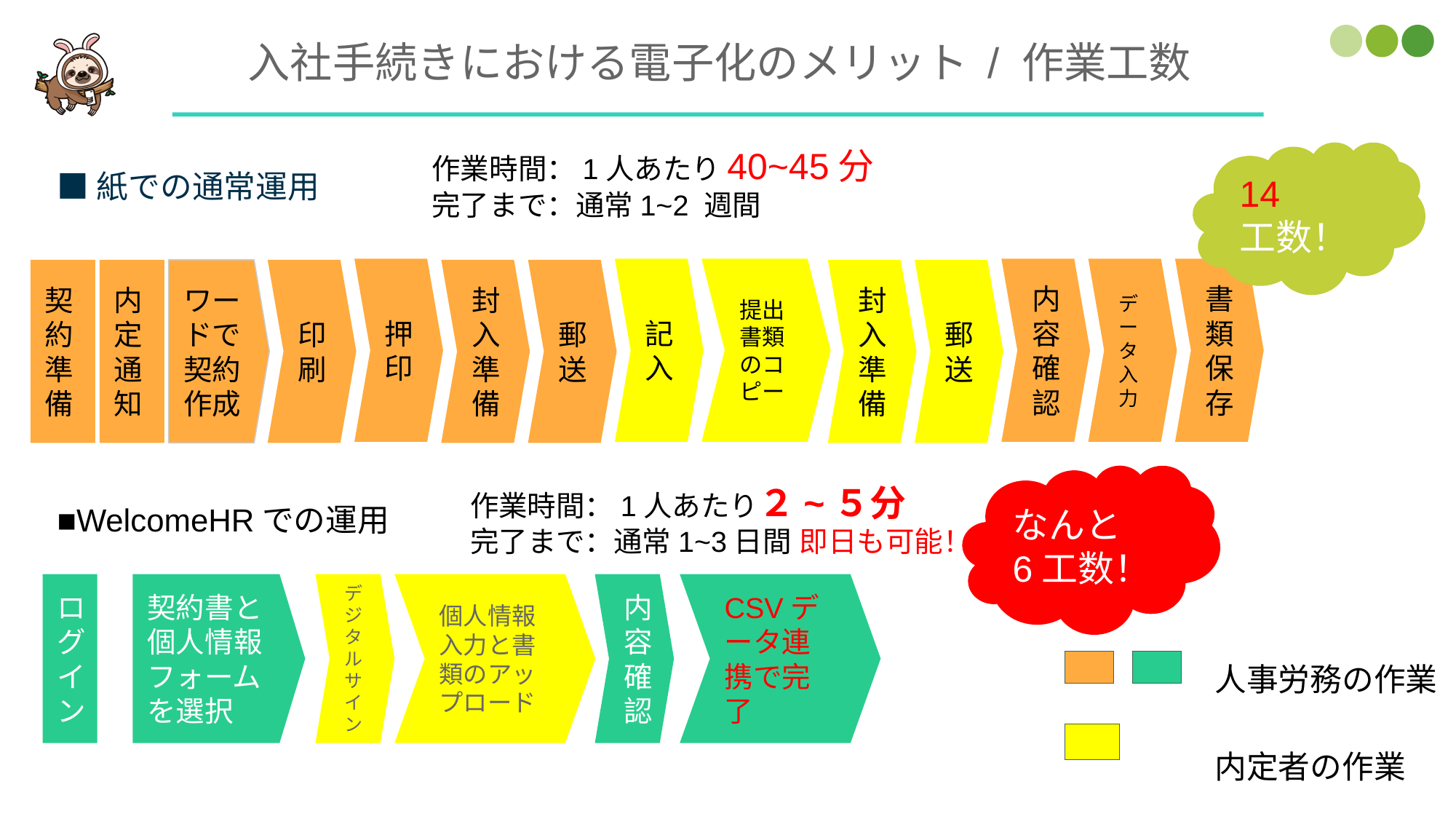

入社手続きにおける電子化のメリット / 作業工数

作業時間：1人あたり40~45分
完了まで：通常1~2 週間

14
工数！
■紙での通常運用
内容確認

書類保存

契約準備

内定通知

ワードで契約作成

封入準備

封入準備

押印

記入

提出書類のコピー

データ入力

印刷

郵送

郵送
作業時間：1人あたり２~５分
完了まで：通常1~3日間 即日も可能！

なんと
6工数！
■WelcomeHRでの運用
デジタルサイン

契約書と
個人情報フォームを選択

ログイン

内容確認

CSVデータ連携で完了

個人情報入力と書類のアップロード

人事労務の作業

内定者の作業